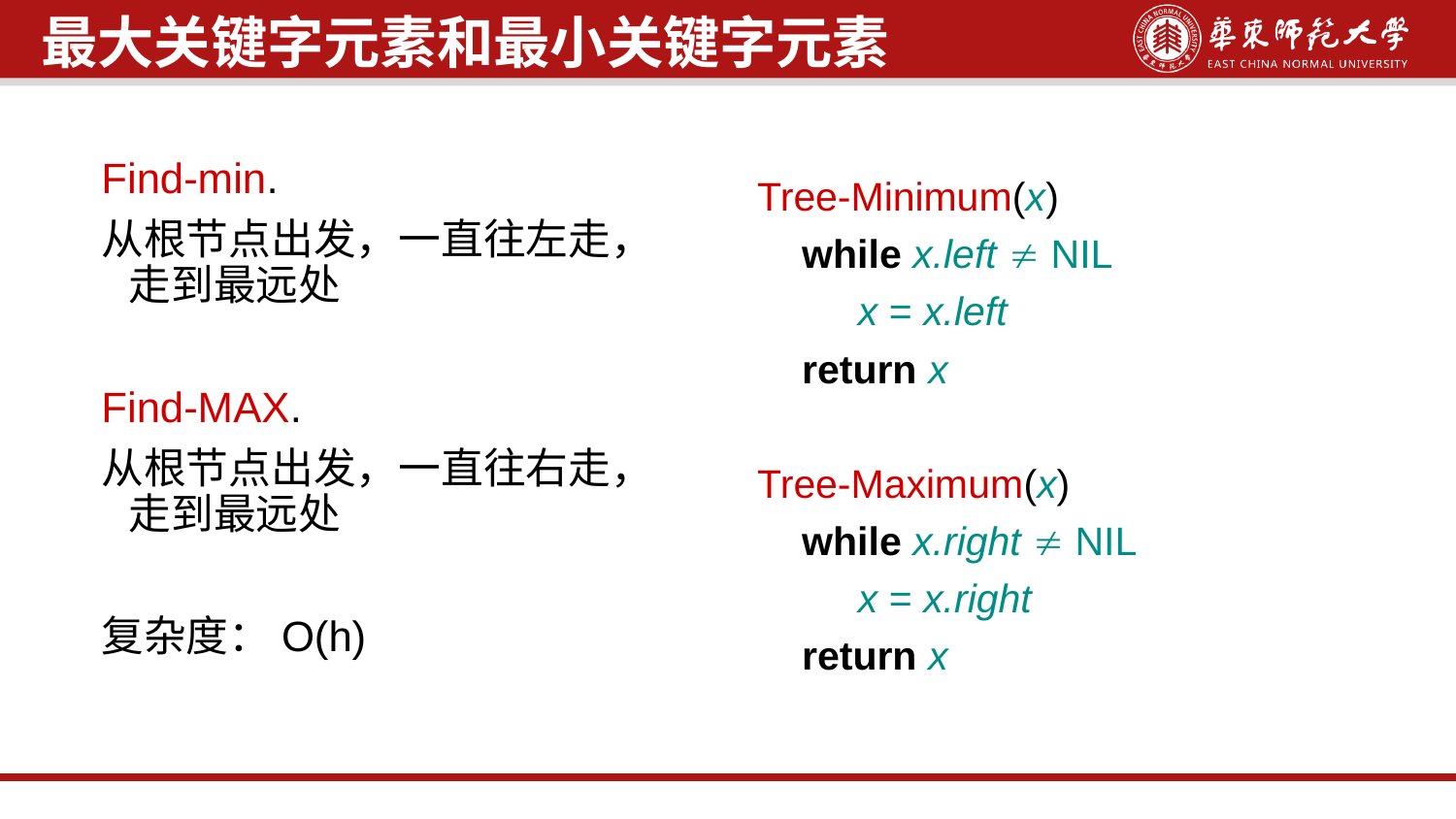

23
最大关键字元素和最小关键字元素
Find-min.
从根节点出发，一直往左走，走到最远处

Find-MAX.
从根节点出发，一直往右走，走到最远处

复杂度：O(h)

Tree-Minimum(x)
    while x.left ≠ NIL
         x = x.left
    return x

Tree-Maximum(x)
    while x.right ≠ NIL
         x = x.right
    return x